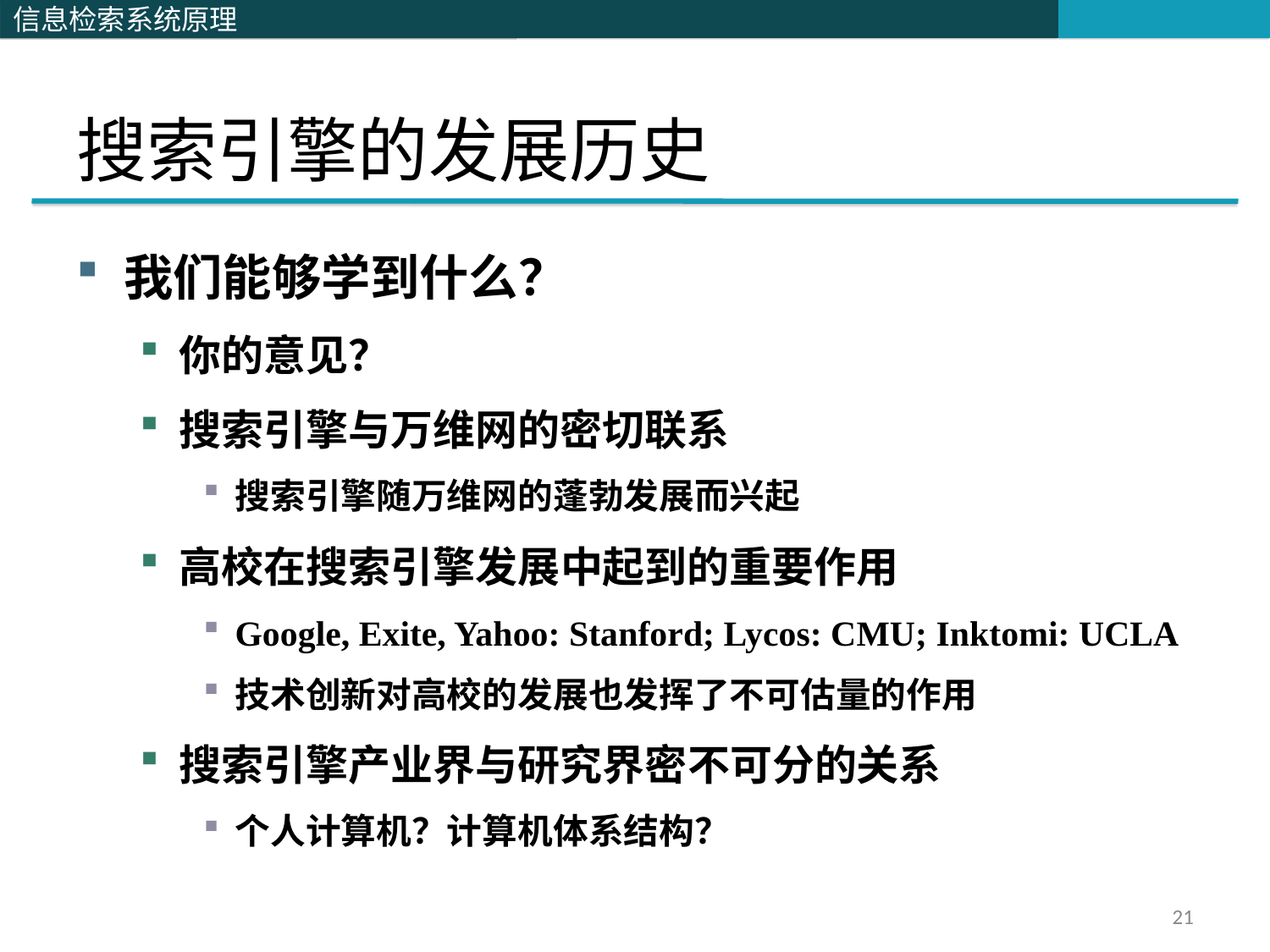

# 搜索引擎的发展历史
我们能够学到什么？
你的意见？
搜索引擎与万维网的密切联系
搜索引擎随万维网的蓬勃发展而兴起
高校在搜索引擎发展中起到的重要作用
Google, Exite, Yahoo: Stanford; Lycos: CMU; Inktomi: UCLA
技术创新对高校的发展也发挥了不可估量的作用
搜索引擎产业界与研究界密不可分的关系
个人计算机？计算机体系结构？

21